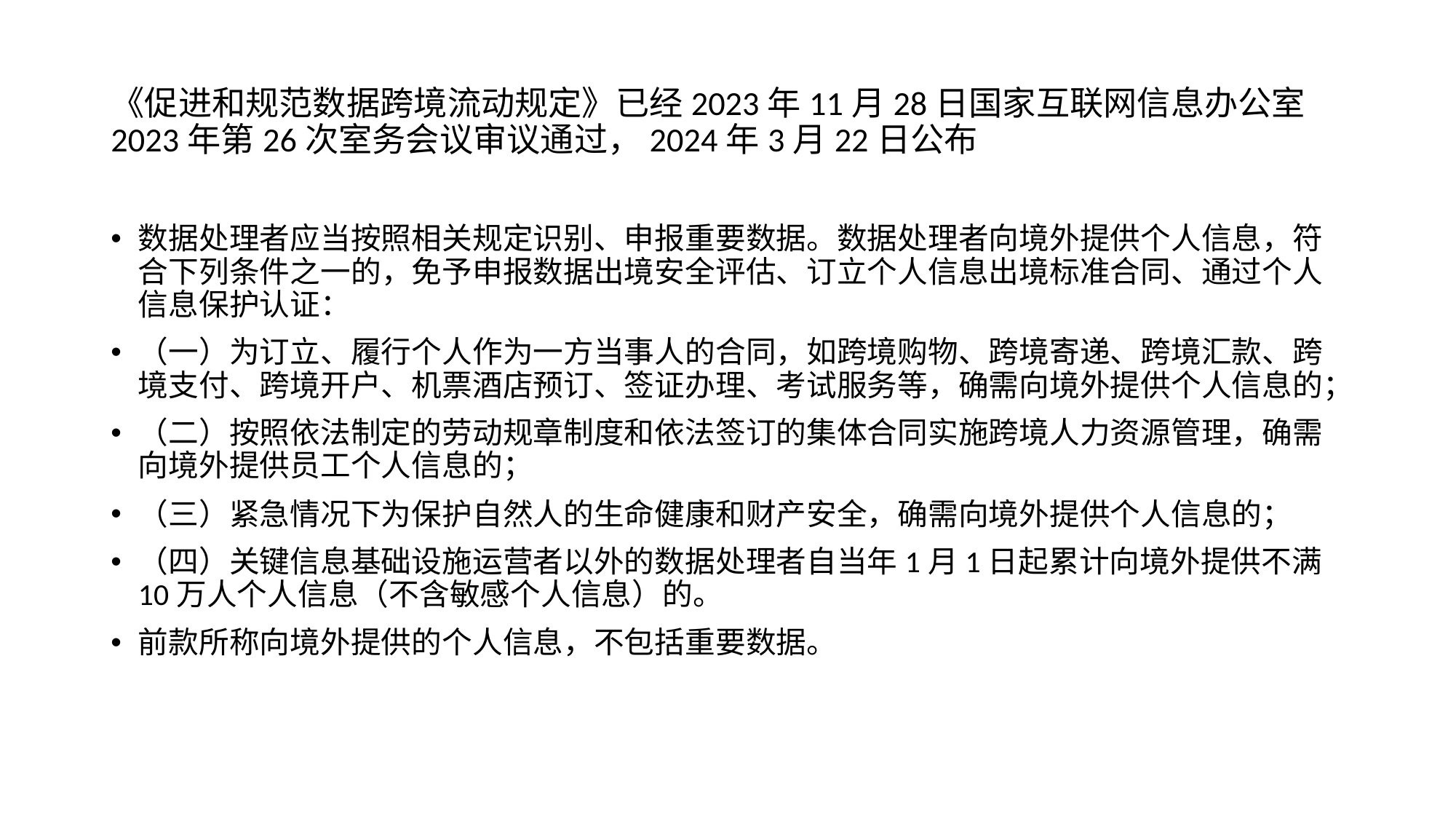

# 《促进和规范数据跨境流动规定》已经2023年11月28日国家互联网信息办公室2023年第26次室务会议审议通过，2024年3月22日公布
数据处理者应当按照相关规定识别、申报重要数据。数据处理者向境外提供个人信息，符合下列条件之一的，免予申报数据出境安全评估、订立个人信息出境标准合同、通过个人信息保护认证：
（一）为订立、履行个人作为一方当事人的合同，如跨境购物、跨境寄递、跨境汇款、跨境支付、跨境开户、机票酒店预订、签证办理、考试服务等，确需向境外提供个人信息的；
（二）按照依法制定的劳动规章制度和依法签订的集体合同实施跨境人力资源管理，确需向境外提供员工个人信息的；
（三）紧急情况下为保护自然人的生命健康和财产安全，确需向境外提供个人信息的；
（四）关键信息基础设施运营者以外的数据处理者自当年1月1日起累计向境外提供不满10万人个人信息（不含敏感个人信息）的。
前款所称向境外提供的个人信息，不包括重要数据。